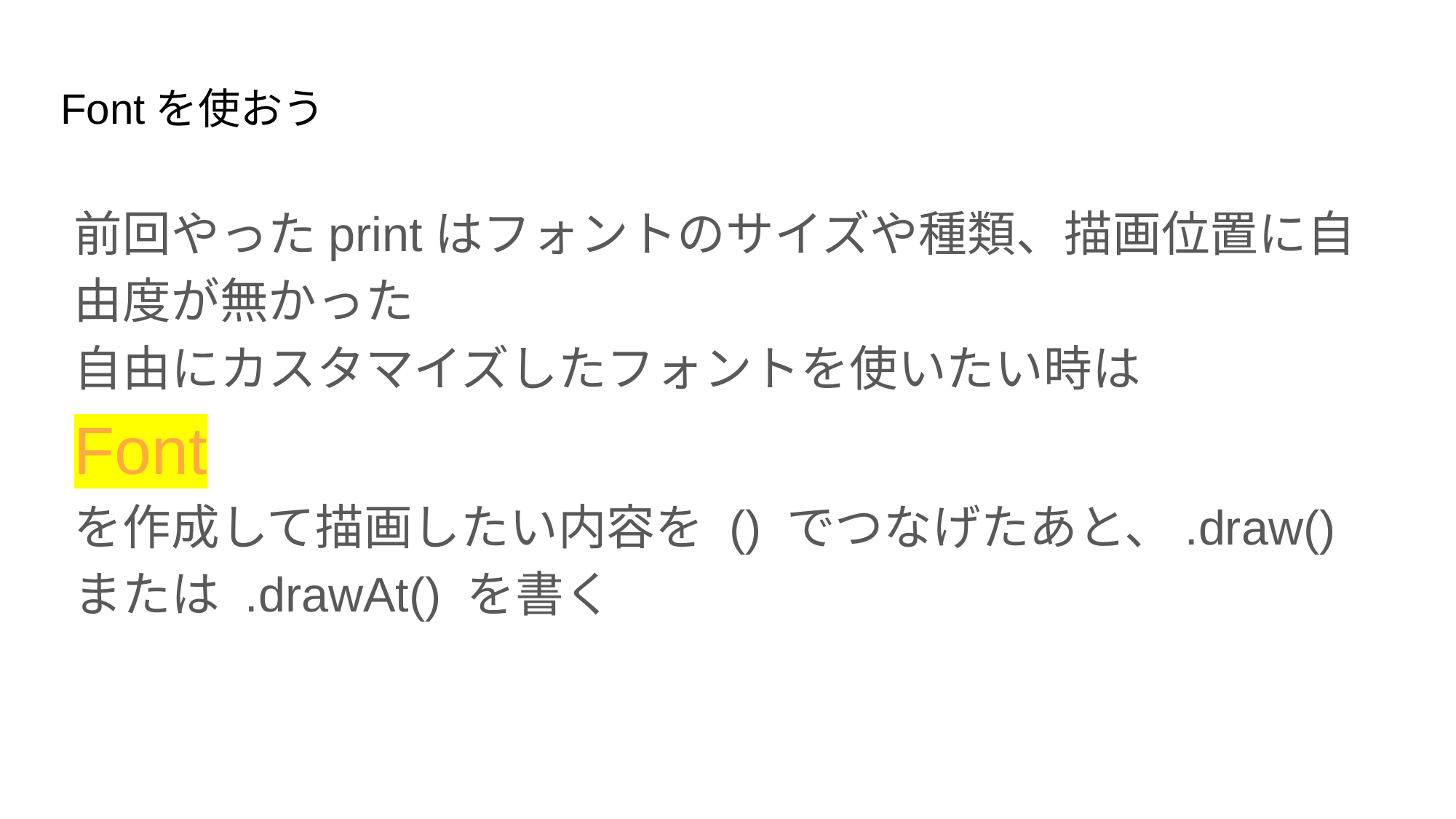

# Fontを使おう
前回やったprintはフォントのサイズや種類、描画位置に自由度が無かった
自由にカスタマイズしたフォントを使いたい時は
Font
を作成して描画したい内容を () でつなげたあと、.draw() または .drawAt() を書く